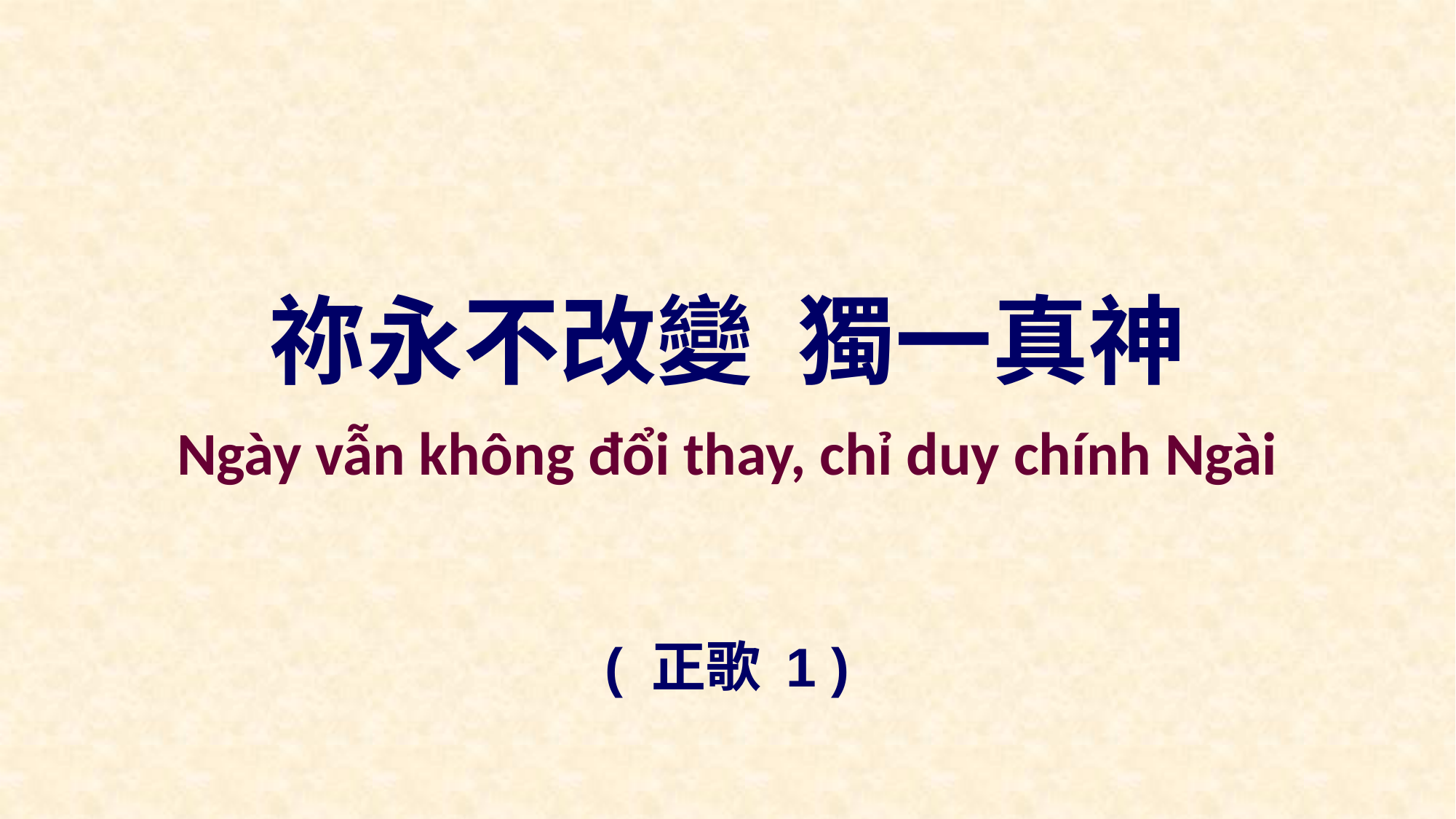

祢永不改變  獨一真神
Ngày vẫn không đổi thay, chỉ duy chính Ngài
( 正歌 1 )